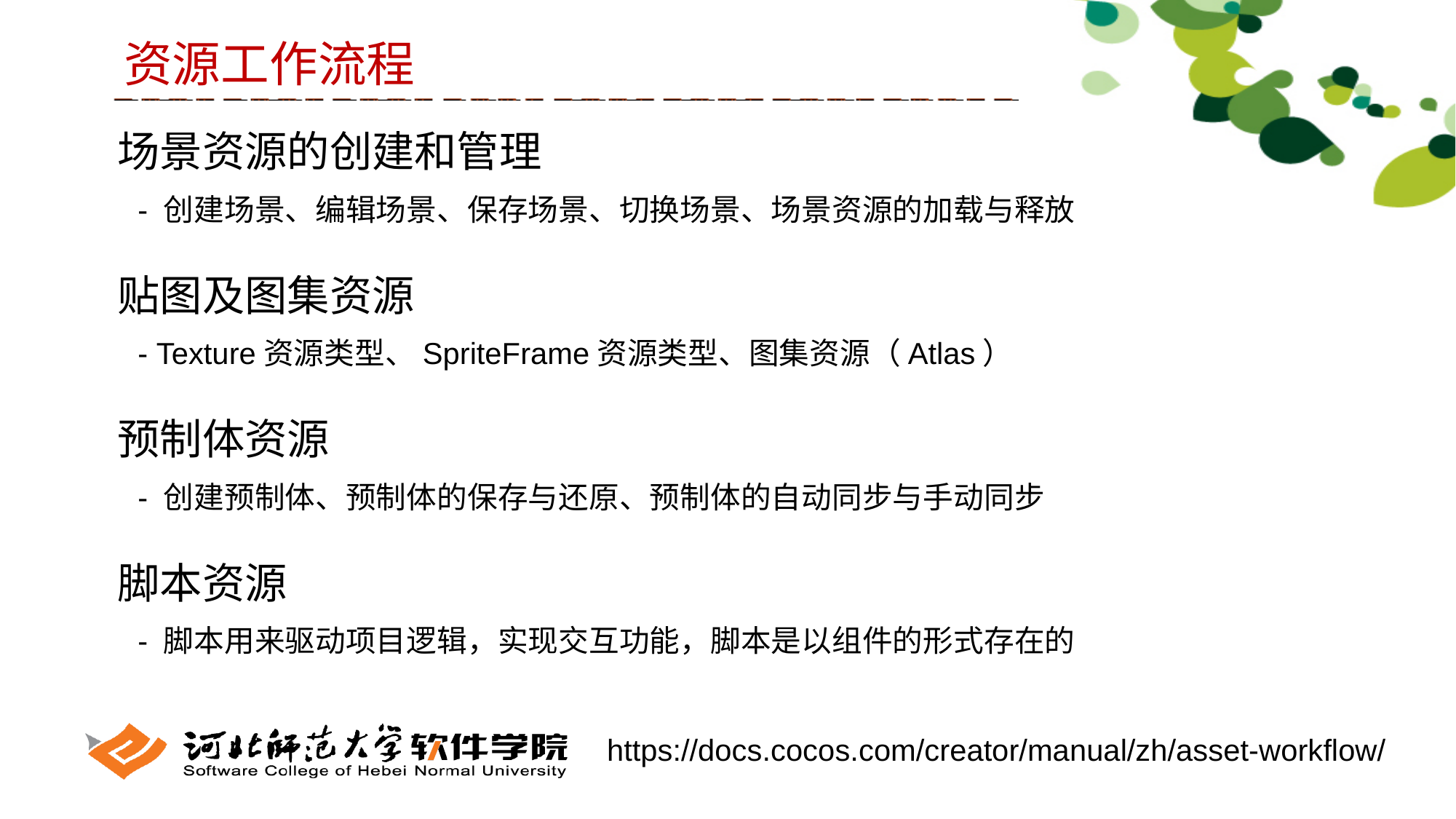

资源工作流程
场景资源的创建和管理
- 创建场景、编辑场景、保存场景、切换场景、场景资源的加载与释放
贴图及图集资源
- Texture资源类型、SpriteFrame资源类型、图集资源（Atlas）
预制体资源
- 创建预制体、预制体的保存与还原、预制体的自动同步与手动同步
脚本资源
- 脚本用来驱动项目逻辑，实现交互功能，脚本是以组件的形式存在的
https://docs.cocos.com/creator/manual/zh/asset-workflow/